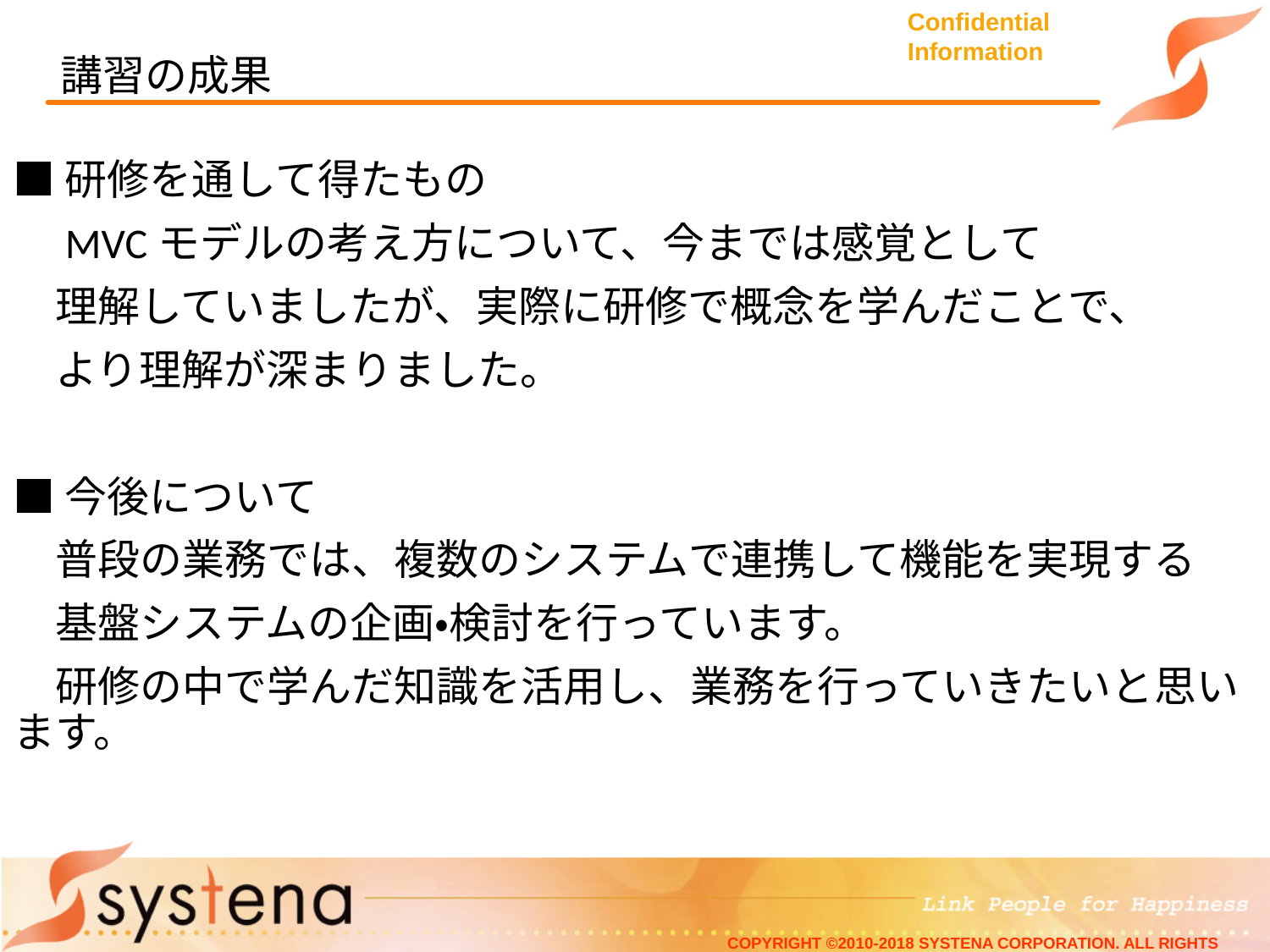

# 講習の成果
■研修を通して得たもの
　MVCモデルの考え方について、今までは感覚として
　理解していましたが、実際に研修で概念を学んだことで、
　より理解が深まりました。

■今後について
　普段の業務では、複数のシステムで連携して機能を実現する
　基盤システムの企画・検討を行っています。
　研修の中で学んだ知識を活用し、業務を行っていきたいと思います。